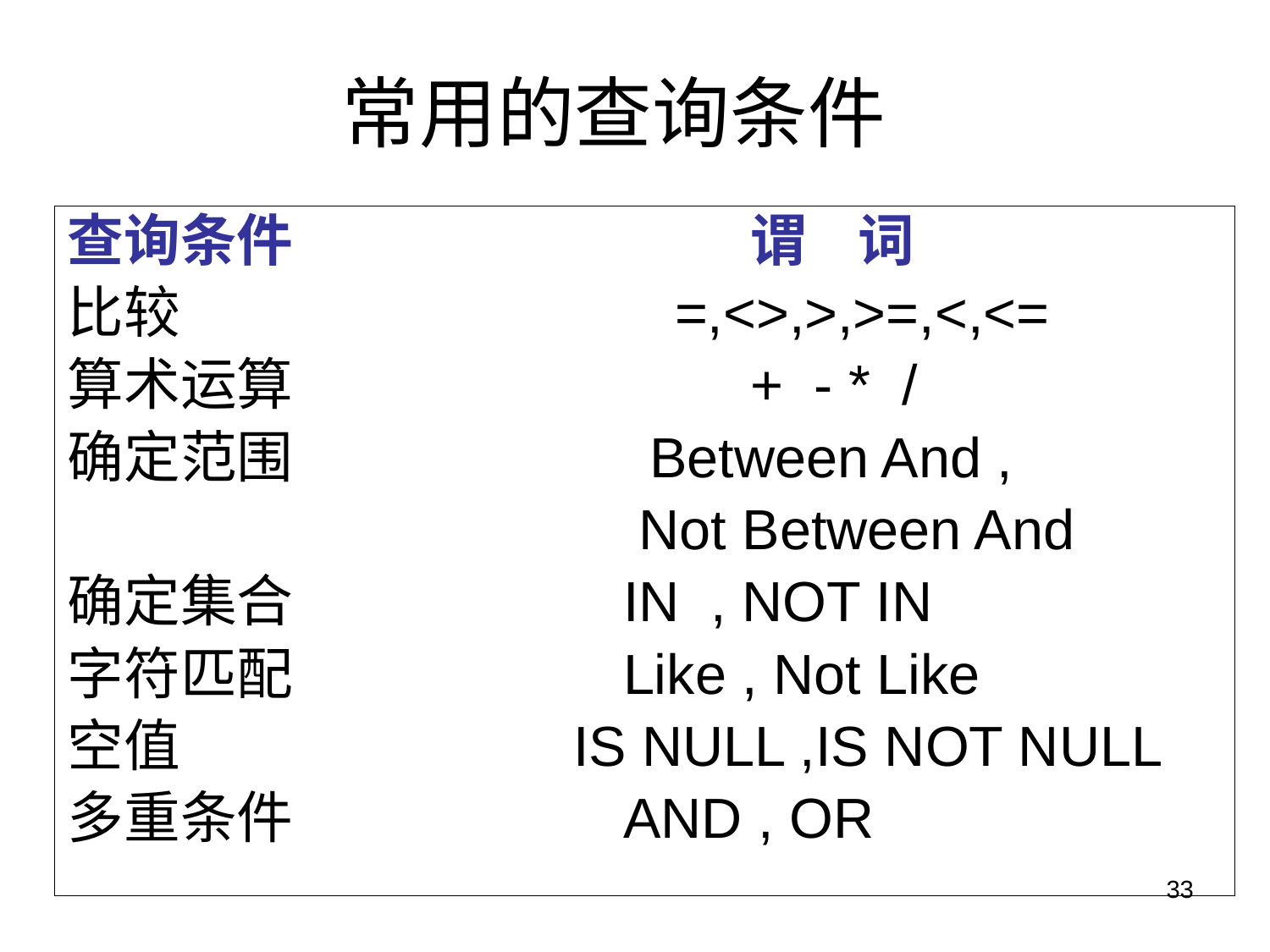

# 常用的查询条件
查询条件				谓    词
比较			             =,<>,>,>=,<,<=
算术运算				+  - *  /
确定范围   			 Between And ,
					 Not Between And
确定集合			IN  , NOT IN
字符匹配			Like , Not Like
空值			     IS NULL ,IS NOT NULL
多重条件			AND , OR
33